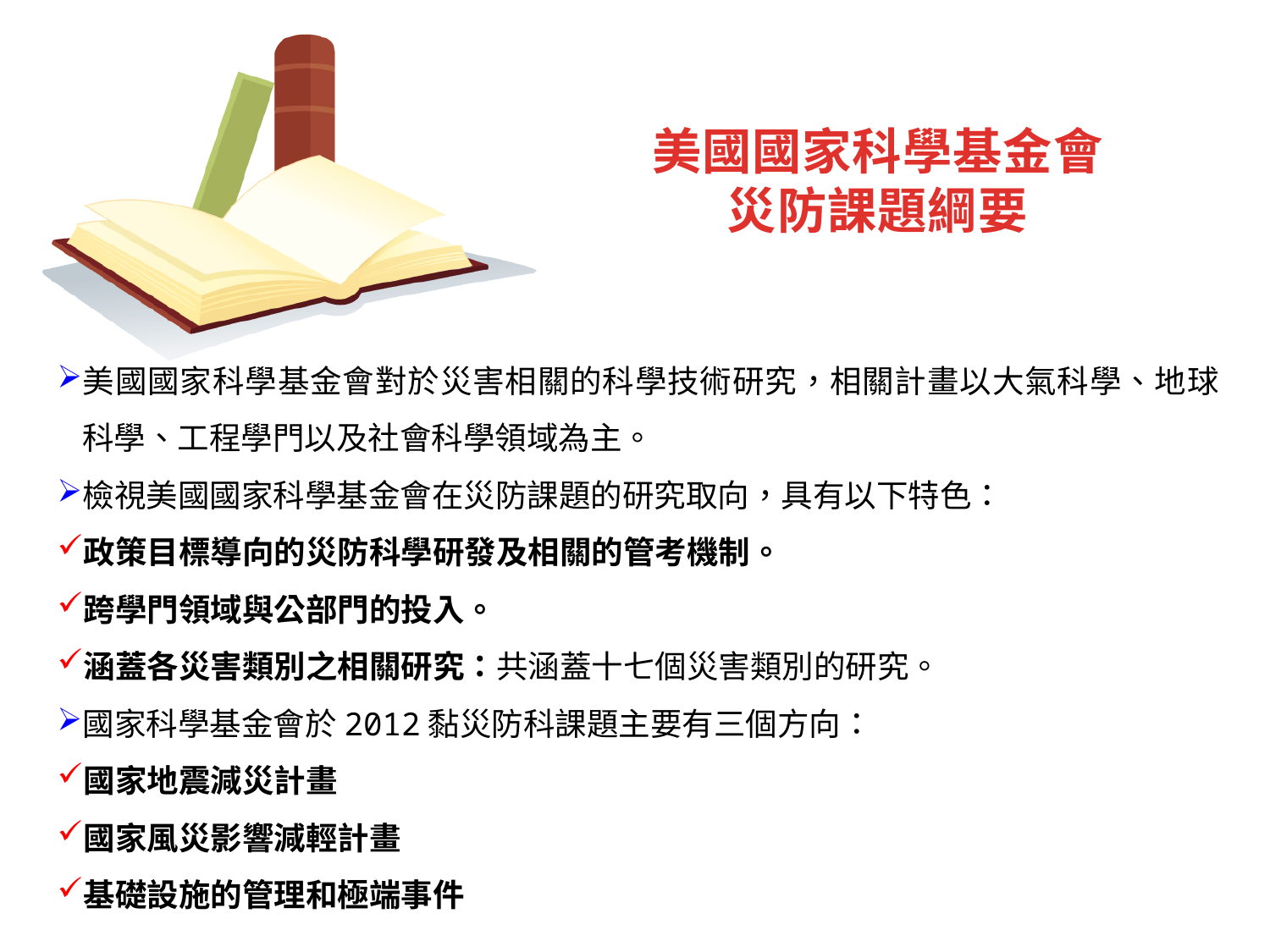

美國國家科學基金會
災防課題綱要
美國國家科學基金會對於災害相關的科學技術研究，相關計畫以大氣科學、地球科學、工程學門以及社會科學領域為主。
檢視美國國家科學基金會在災防課題的研究取向，具有以下特色：
政策目標導向的災防科學研發及相關的管考機制。
跨學門領域與公部門的投入。
涵蓋各災害類別之相關研究：共涵蓋十七個災害類別的研究。
國家科學基金會於2012黏災防科課題主要有三個方向：
國家地震減災計畫
國家風災影響減輕計畫
基礎設施的管理和極端事件